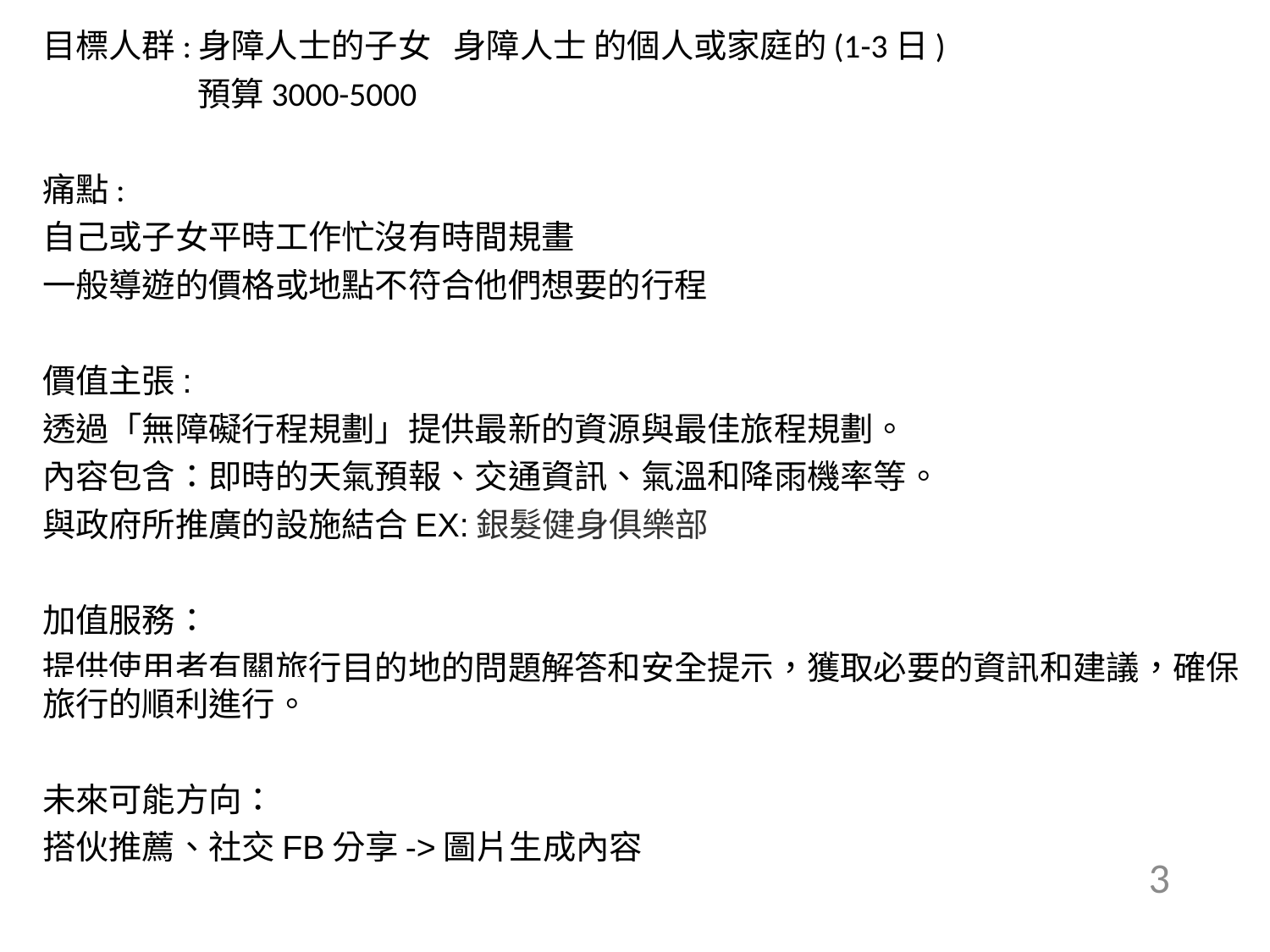

目標人群:身障人士的子女   身障人士 的個人或家庭的(1-3日)
                    預算3000-5000

痛點:
自己或子女平時工作忙沒有時間規畫
一般導遊的價格或地點不符合他們想要的行程

價值主張:
透過「無障礙行程規劃」提供最新的資源與最佳旅程規劃。
內容包含：即時的天氣預報、交通資訊、氣溫和降雨機率等。
與政府所推廣的設施結合EX:銀髮健身俱樂部

加值服務：
提供使用者有關旅行目的地的問題解答和安全提示，獲取必要的資訊和建議，確保旅行的順利進行。

未來可能方向：
搭伙推薦、社交FB分享->圖片生成內容
3